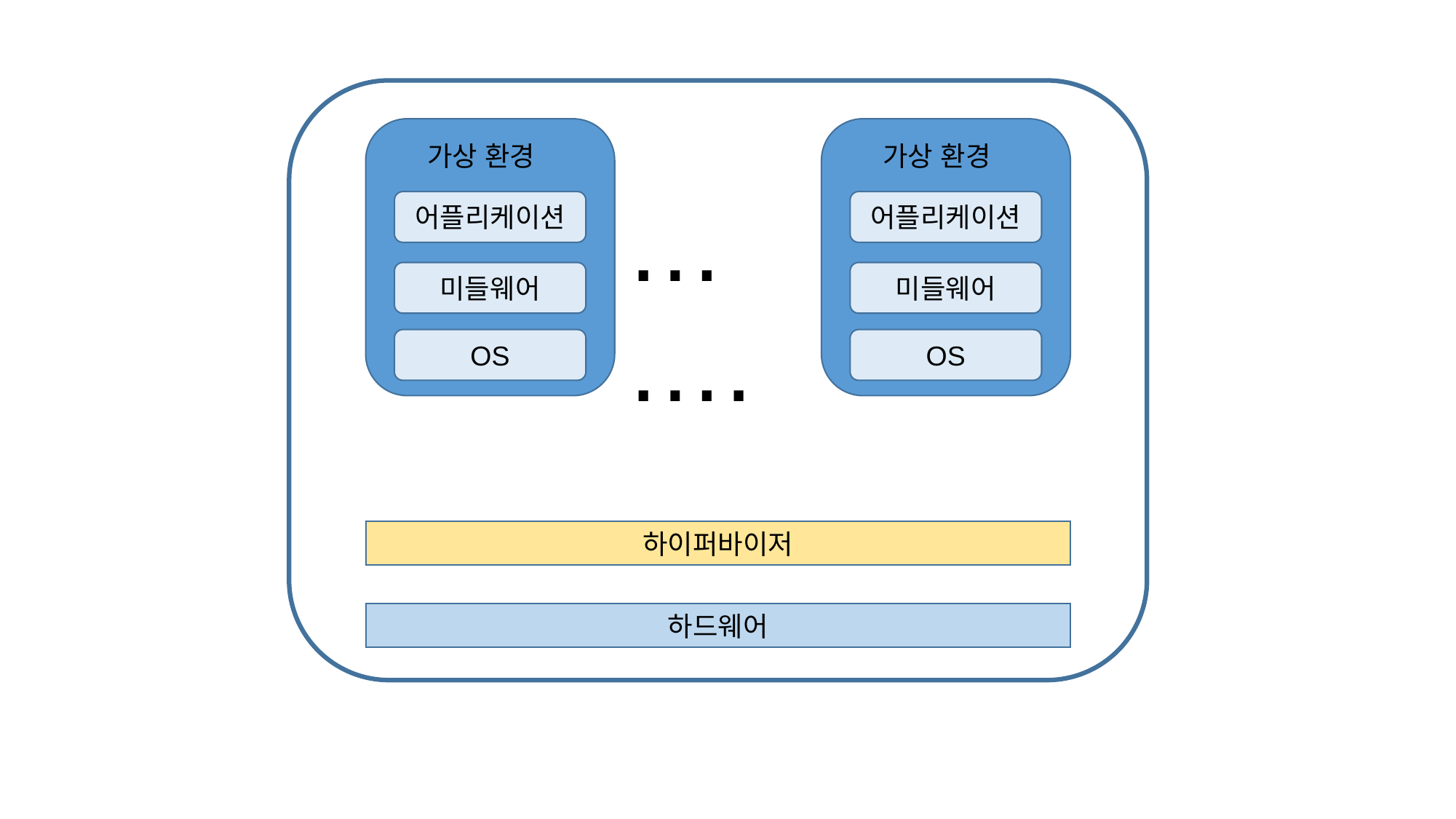

가상 환경
가상 환경
…….
어플리케이션
어플리케이션
미들웨어
미들웨어
OS
OS
하이퍼바이저
하드웨어